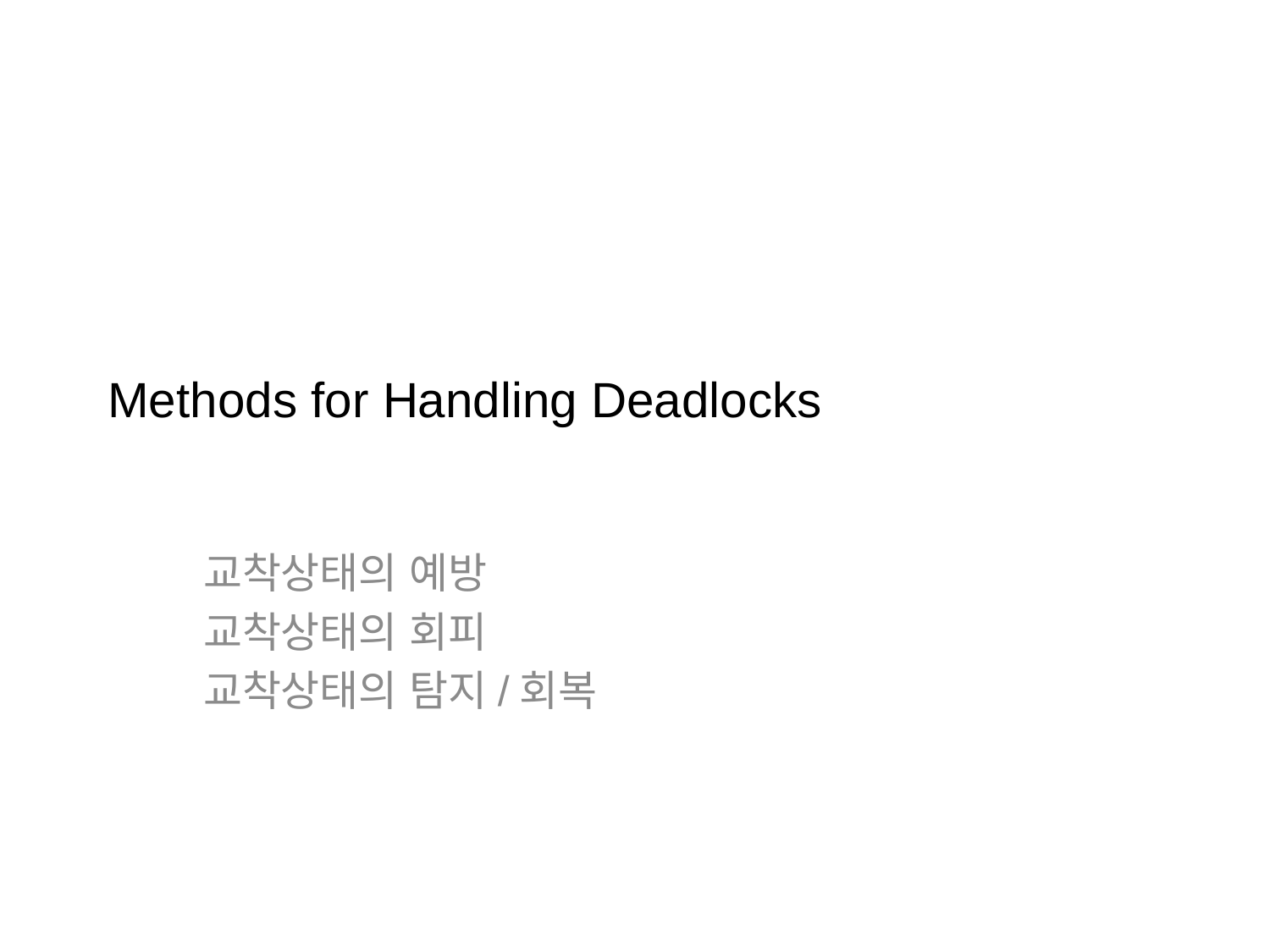

# Methods for Handling Deadlocks
교착상태의 예방
교착상태의 회피
교착상태의 탐지/회복